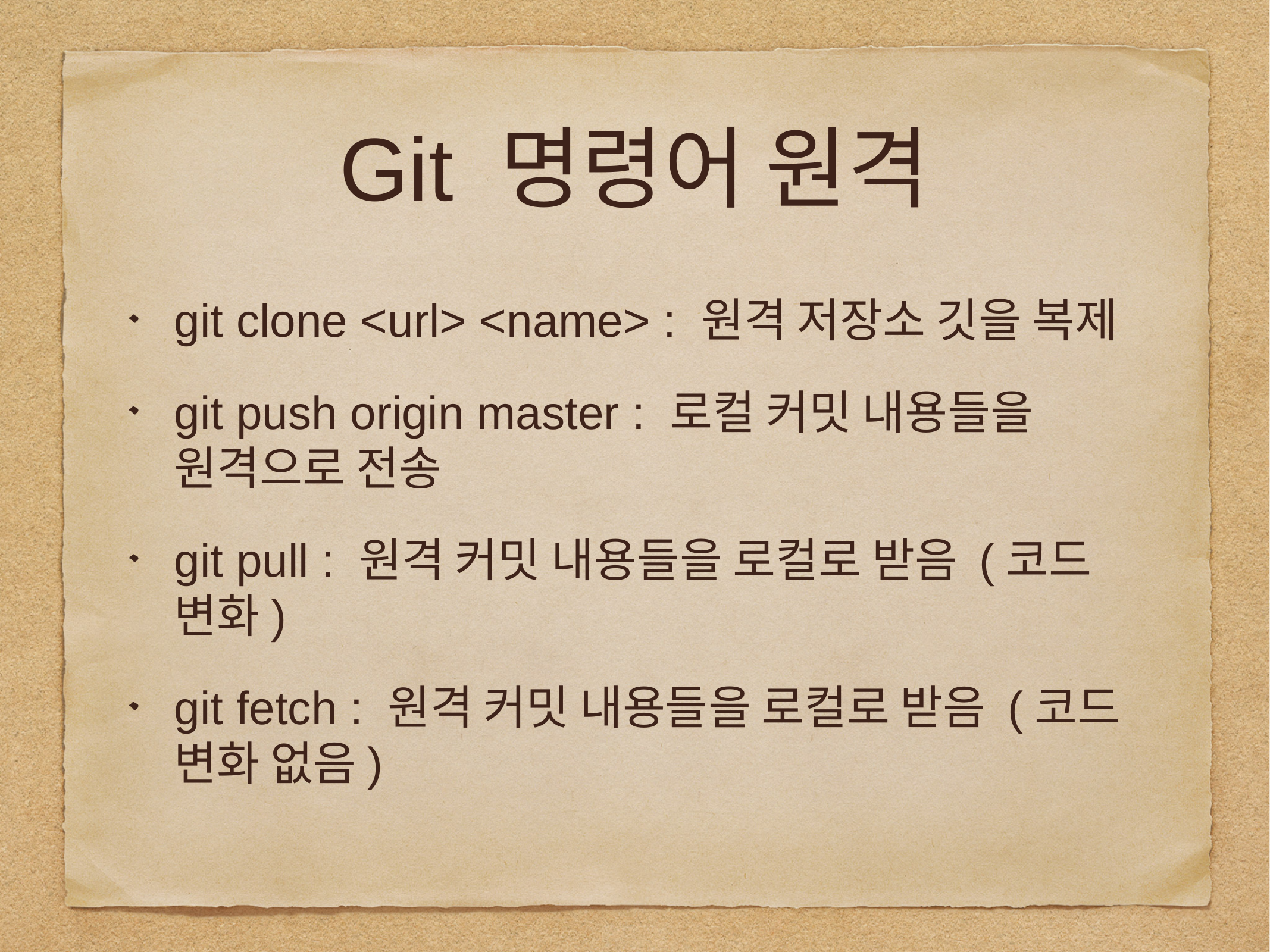

# Git 명령어 원격
git clone <url> <name> : 원격 저장소 깃을 복제
git push origin master : 로컬 커밋 내용들을 원격으로 전송
git pull : 원격 커밋 내용들을 로컬로 받음 (코드 변화)
git fetch : 원격 커밋 내용들을 로컬로 받음 (코드 변화 없음)